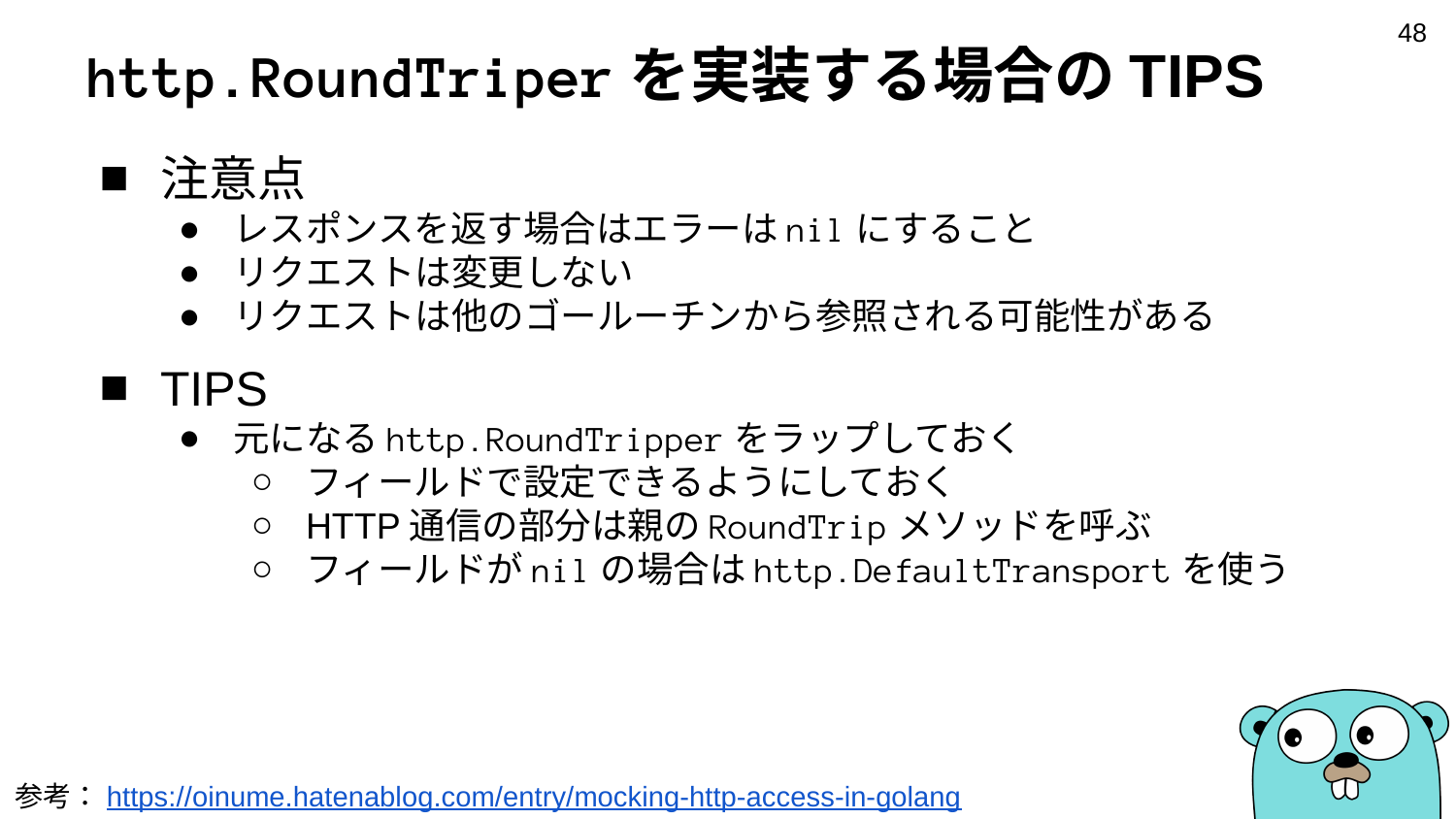

48
# http.RoundTriperを実装する場合のTIPS
注意点
レスポンスを返す場合はエラーはnilにすること
リクエストは変更しない
リクエストは他のゴールーチンから参照される可能性がある
TIPS
元になるhttp.RoundTripperをラップしておく
フィールドで設定できるようにしておく
HTTP通信の部分は親のRoundTripメソッドを呼ぶ
フィールドがnilの場合はhttp.DefaultTransportを使う
参考：https://oinume.hatenablog.com/entry/mocking-http-access-in-golang